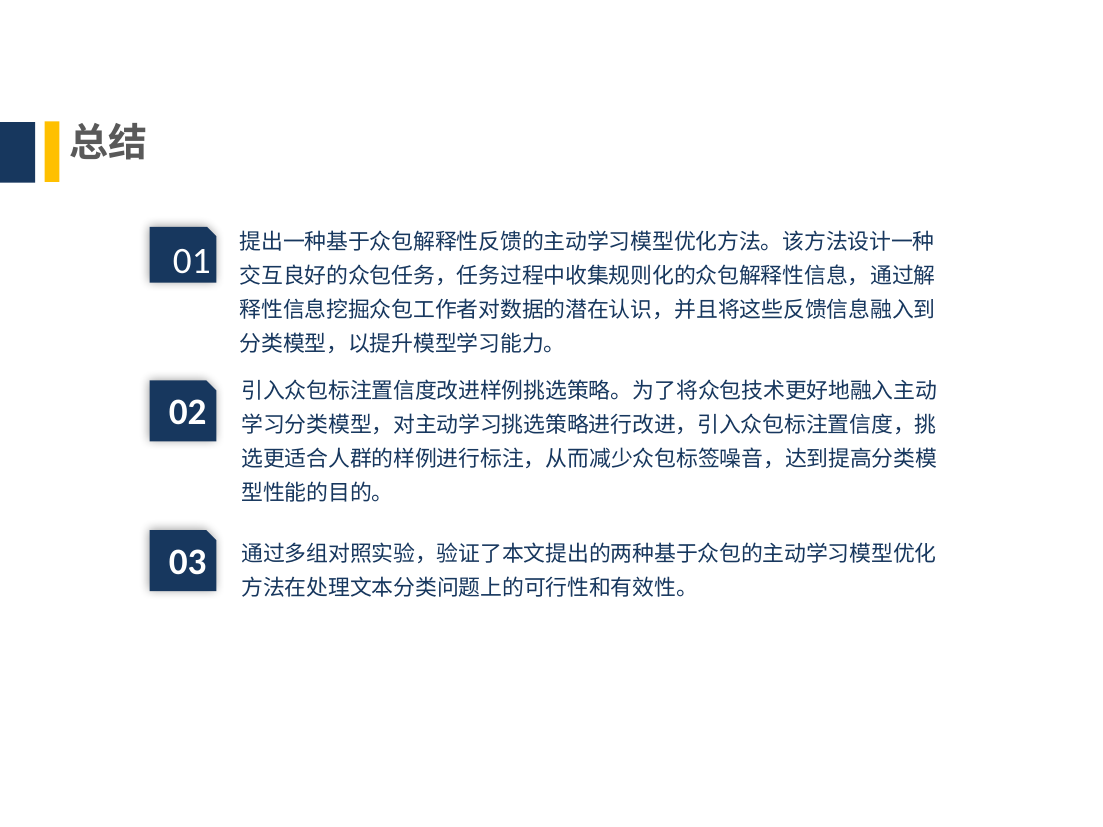

总结

提出一种基于众包解释性反馈的主动学习模型优化方法。该方法设计一种交互良好的众包任务，任务过程中收集规则化的众包解释性信息，通过解释性信息挖掘众包工作者对数据的潜在认识，并且将这些反馈信息融入到分类模型，以提升模型学习能力。

01
引入众包标注置信度改进样例挑选策略。为了将众包技术更好地融入主动学习分类模型，对主动学习挑选策略进行改进，引入众包标注置信度，挑选更适合人群的样例进行标注，从而减少众包标签噪音，达到提高分类模型性能的目的。
02

通过多组对照实验，验证了本文提出的两种基于众包的主动学习模型优化方法在处理文本分类问题上的可行性和有效性。
03